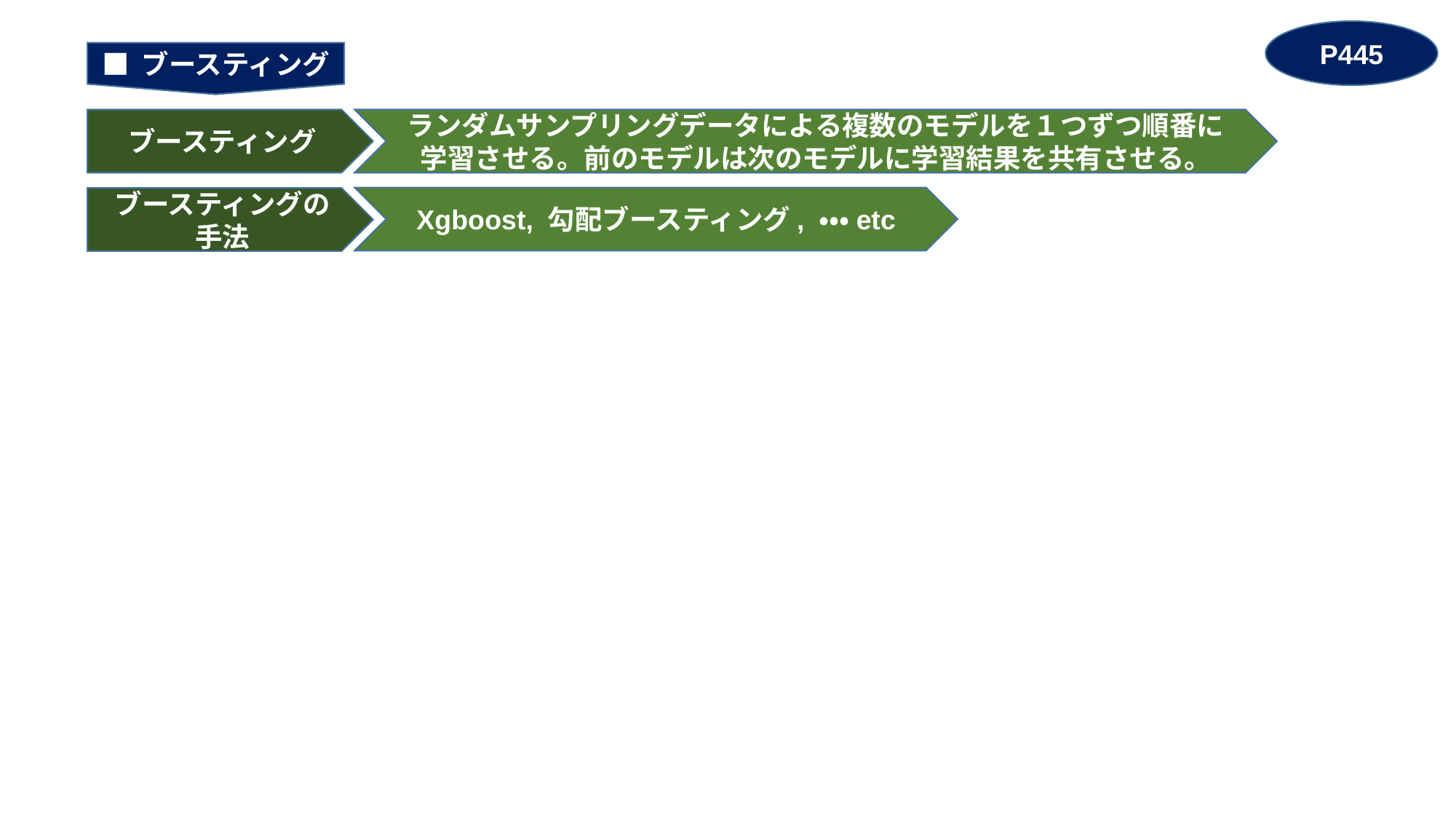

P445
■ ブースティング
ブースティング
ランダムサンプリングデータによる複数のモデルを１つずつ順番に学習させる。前のモデルは次のモデルに学習結果を共有させる。
Xgboost, 勾配ブースティング, ・・・etc
ブースティングの
手法